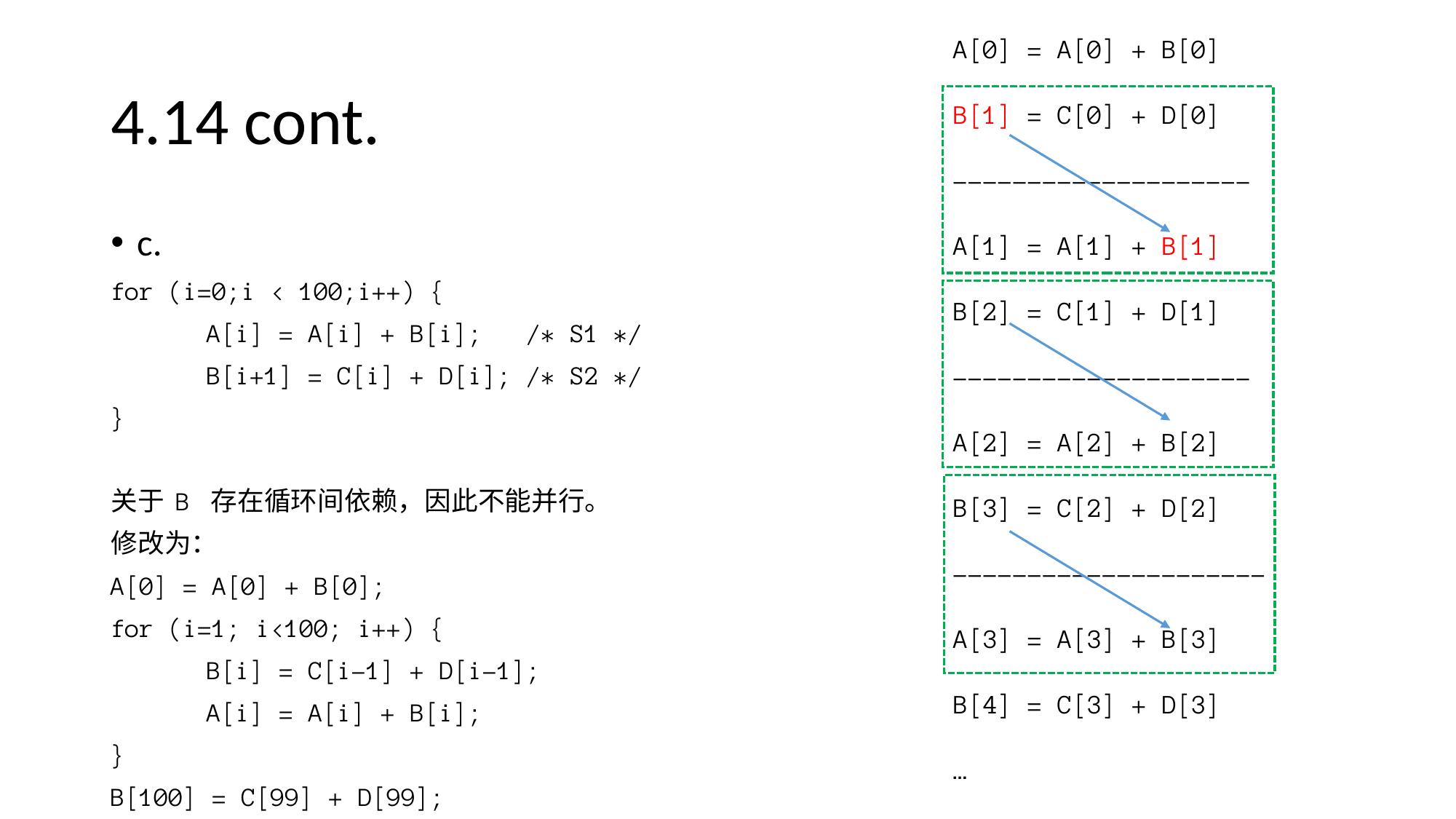

A[0] = A[0] + B[0]

B[1] = C[0] + D[0]

--------------------

A[1] = A[1] + B[1]

B[2] = C[1] + D[1]

--------------------

A[2] = A[2] + B[2]

B[3] = C[2] + D[2]

---------------------

A[3] = A[3] + B[3]

B[4] = C[3] + D[3]

…
# 4.14 cont.

c.
for (i=0;i < 100;i++) {
 	A[i] = A[i] + B[i];   /* S1 */
 	B[i+1] = C[i] + D[i]; /* S2 */
}

关于 B 存在循环间依赖，因此不能并行。
修改为：
A[0] = A[0] + B[0];
for (i=1; i<100; i++) {
	B[i] = C[i-1] + D[i-1];
	A[i] = A[i] + B[i];
}
B[100] = C[99] + D[99];